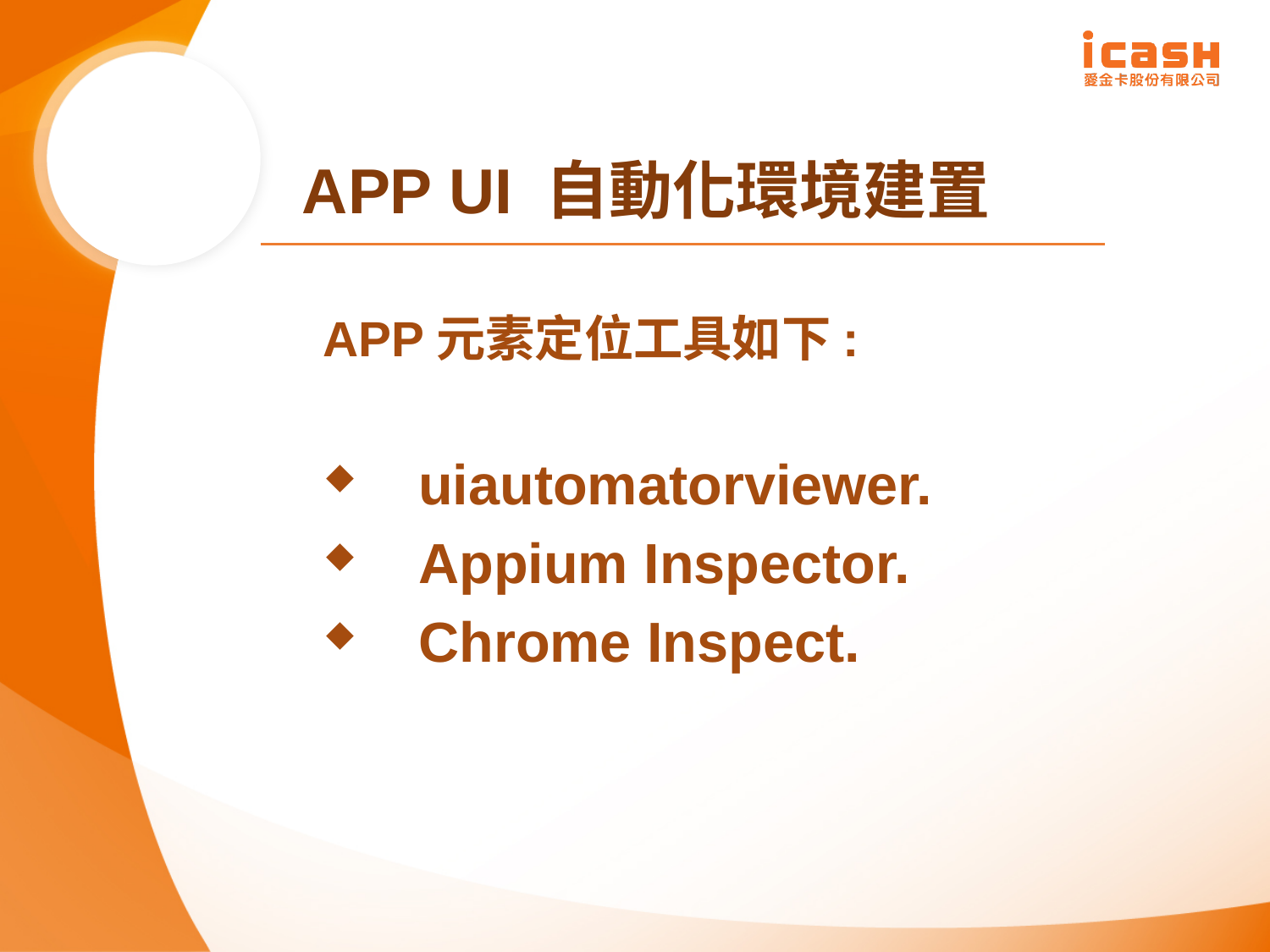

# APP UI 自動化環境建置

APP元素定位工具如下:

 uiautomatorviewer.
 Appium Inspector.
 Chrome Inspect.